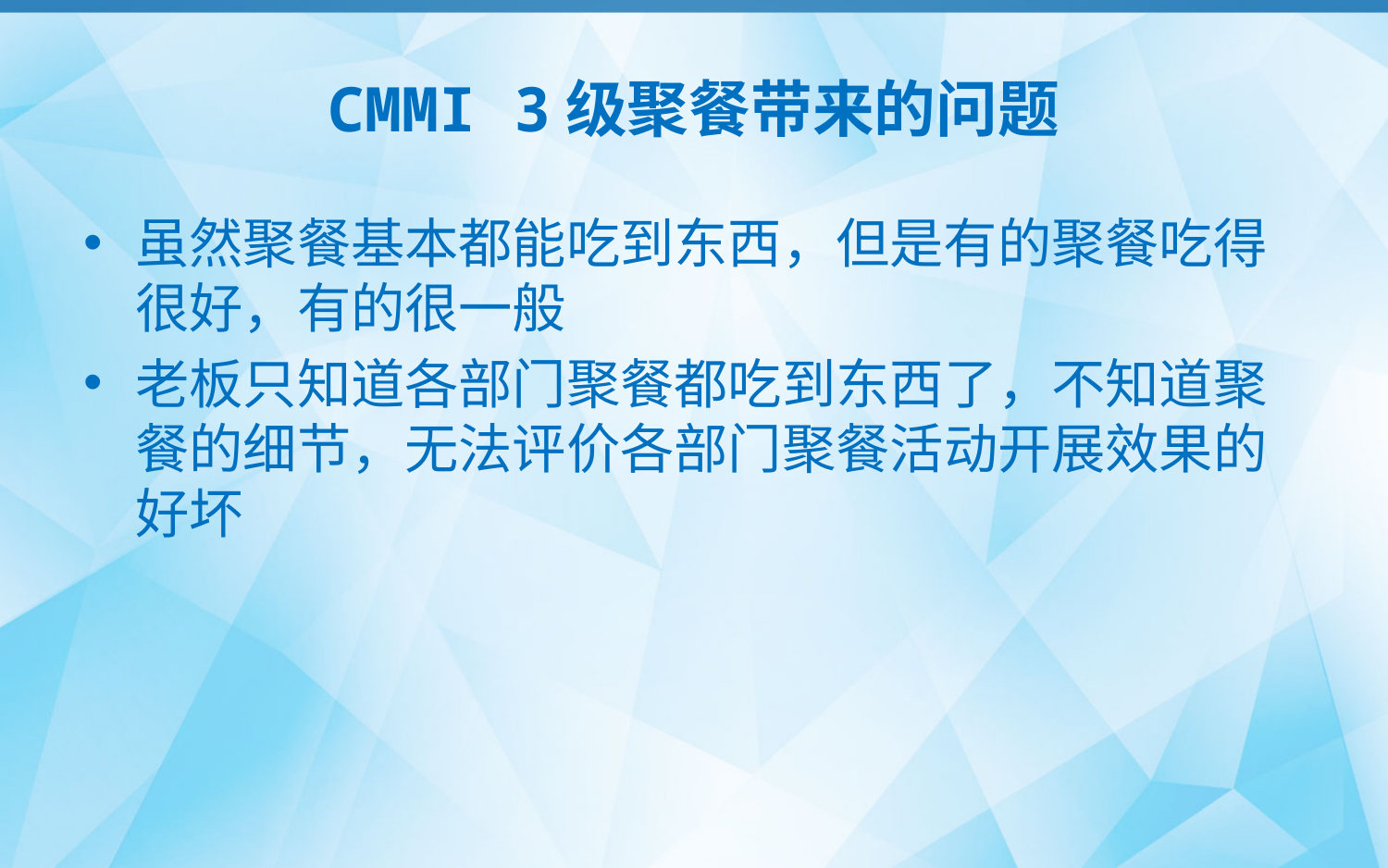

# CMMI 3级聚餐带来的问题
虽然聚餐基本都能吃到东西，但是有的聚餐吃得很好，有的很一般
老板只知道各部门聚餐都吃到东西了，不知道聚餐的细节，无法评价各部门聚餐活动开展效果的好坏